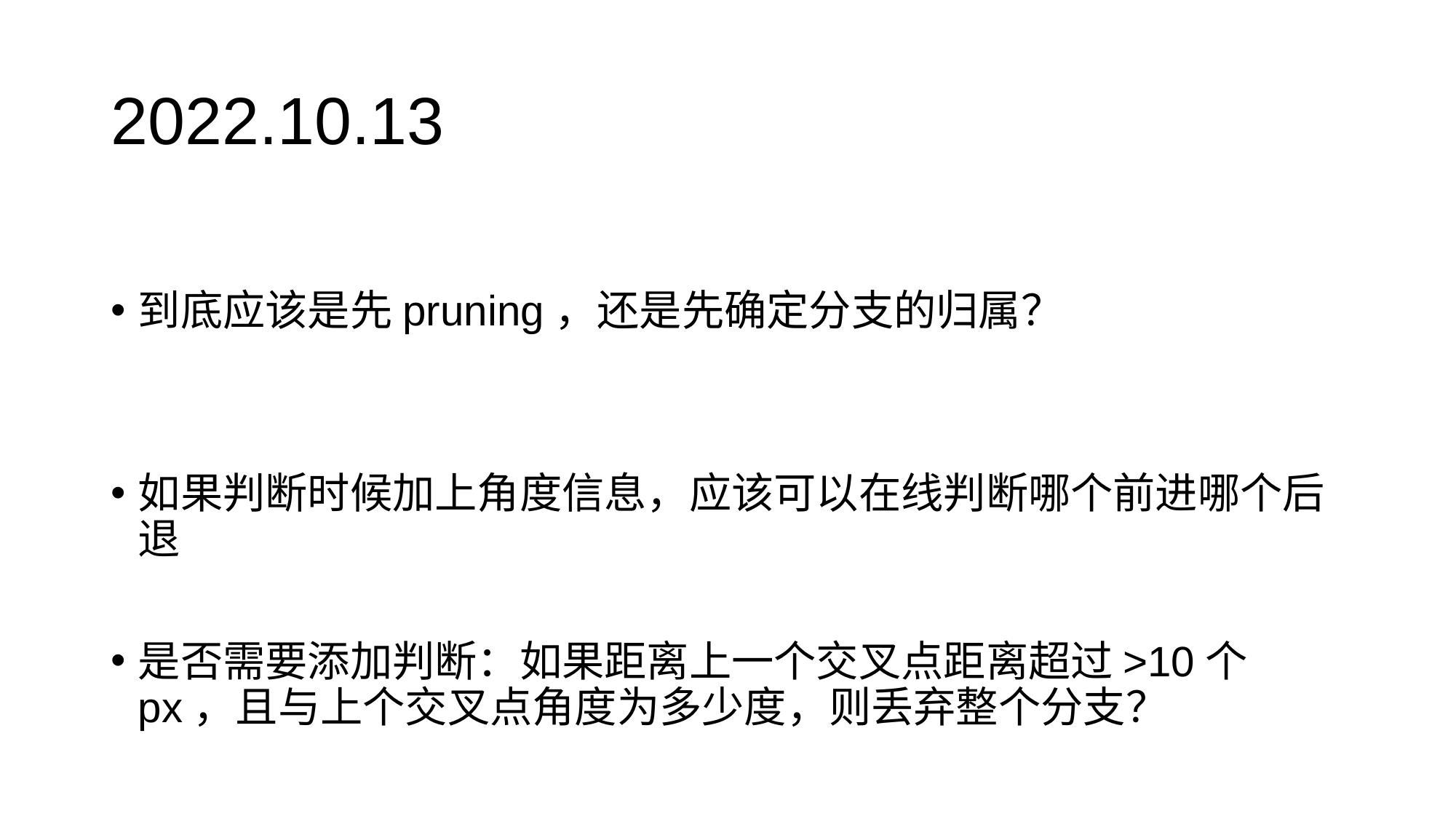

# 2022.10.13

到底应该是先pruning，还是先确定分支的归属？

如果判断时候加上角度信息，应该可以在线判断哪个前进哪个后退

是否需要添加判断：如果距离上一个交叉点距离超过>10个px，且与上个交叉点角度为多少度，则丢弃整个分支？